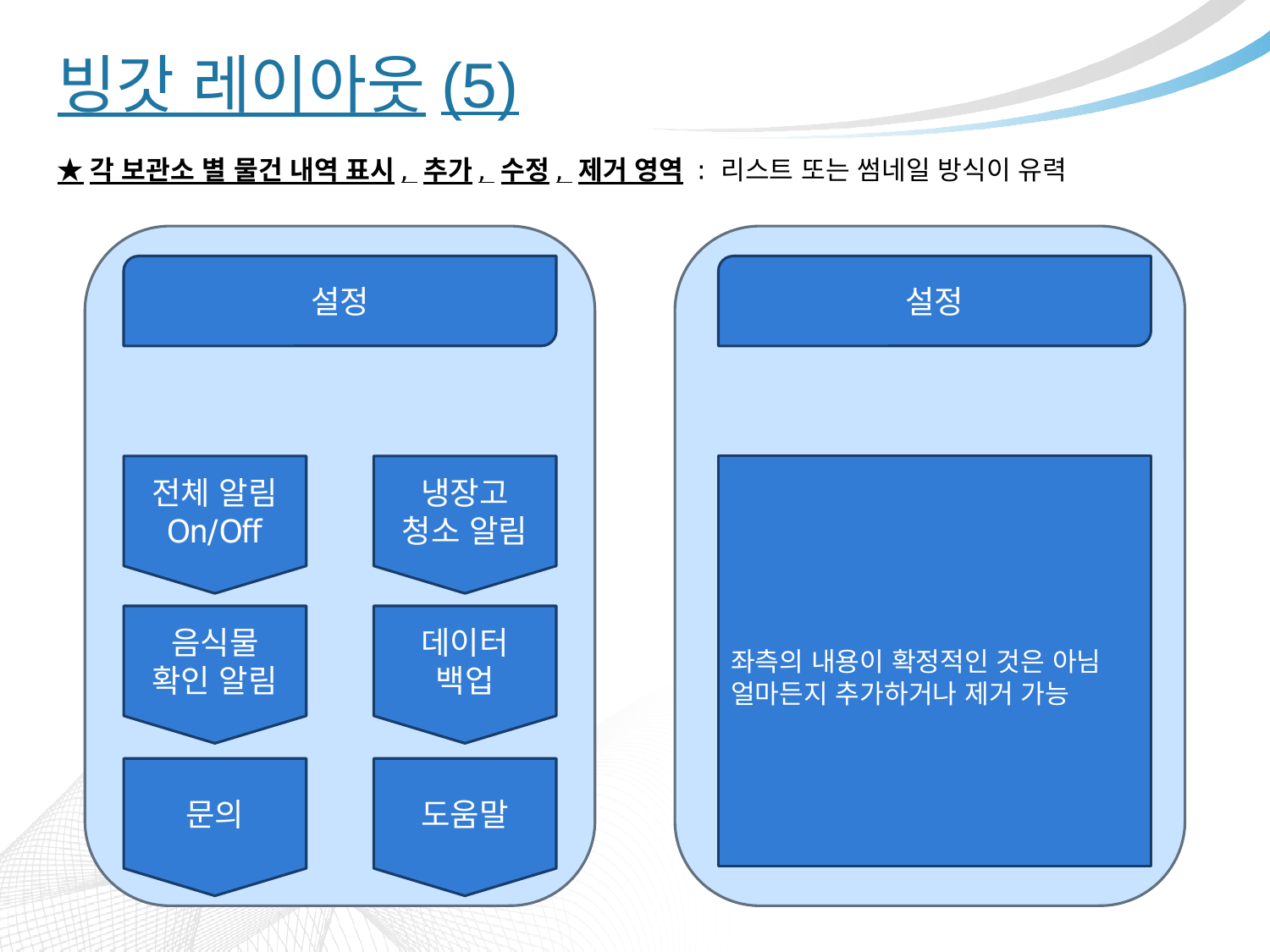

# 빙갓 레이아웃(5)
★각 보관소 별 물건 내역 표시, 추가, 수정, 제거 영역 : 리스트 또는 썸네일 방식이 유력

설정
설정
냉장고
청소 알림
전체 알림
On/Off

좌측의 내용이 확정적인 것은 아님
얼마든지 추가하거나 제거 가능
음식물
확인 알림
데이터
백업
문의
도움말